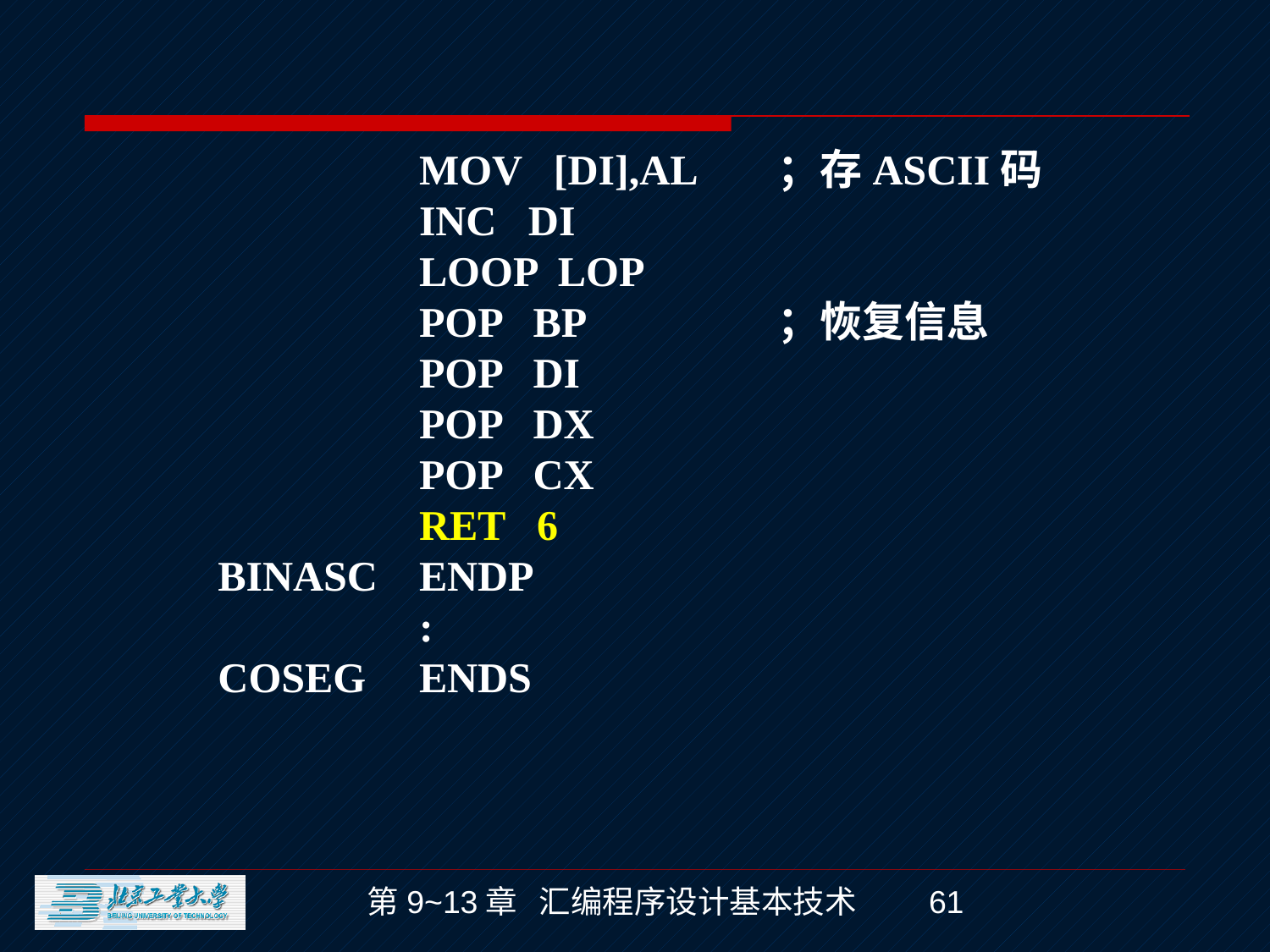

BINASC

COSEG
MOV   [DI],AL
INC   DI
LOOP  LOP
POP   BP
POP   DI
POP   DX
POP   CX
RET   6
ENDP
:
ENDS
；存ASCII码

；恢复信息